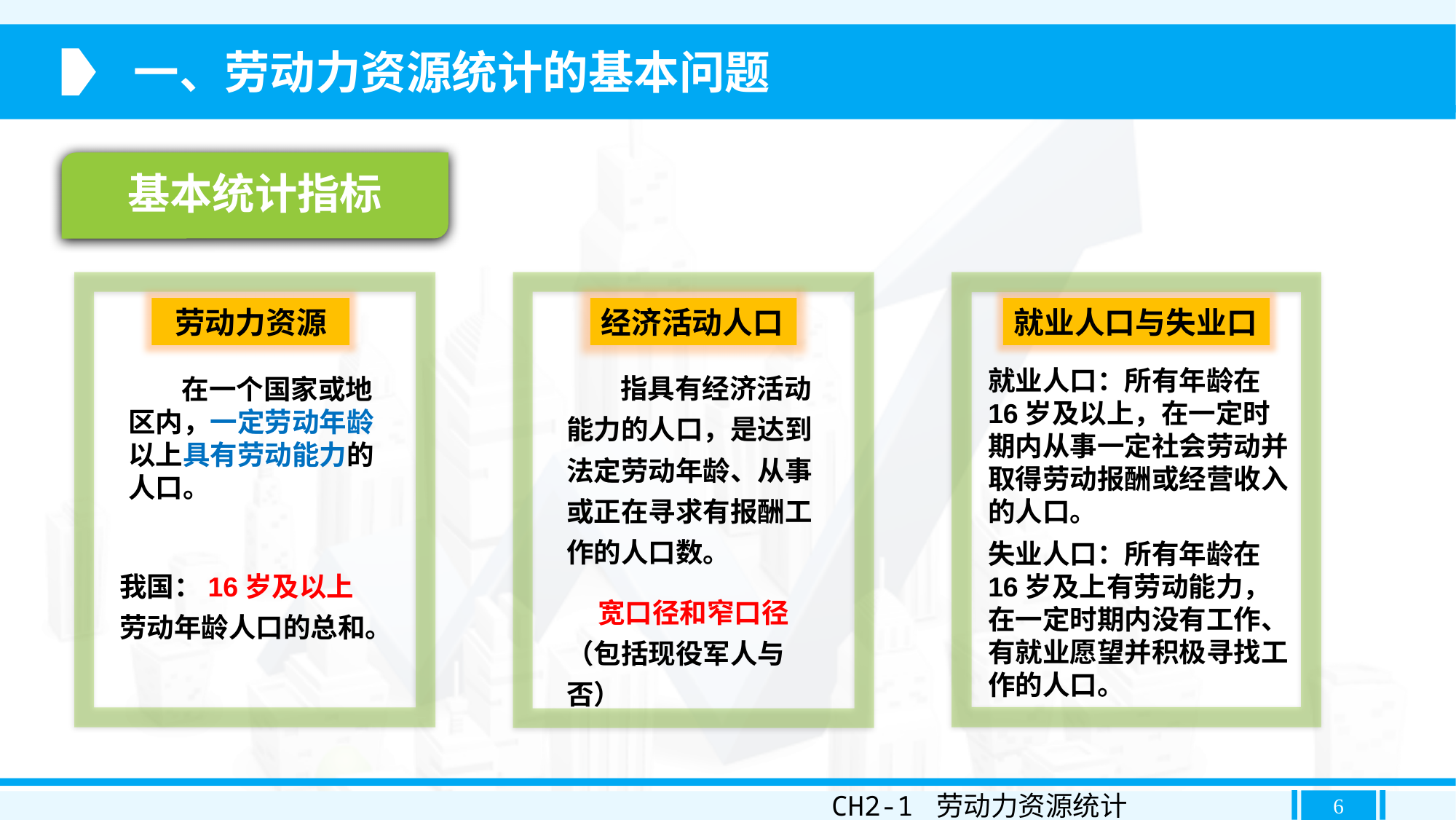

一、劳动力资源统计的基本问题

基本统计指标

劳动力资源
经济活动人口
就业人口与失业口
指具有经济活动能力的人口，是达到法定劳动年龄、从事或正在寻求有报酬工作的人口数。
就业人口：所有年龄在16岁及以上，在一定时期内从事一定社会劳动并取得劳动报酬或经营收入的人口。
失业人口：所有年龄在16岁及上有劳动能力，在一定时期内没有工作、有就业愿望并积极寻找工作的人口。
在一个国家或地区内，一定劳动年龄以上具有劳动能力的人口。
我国：16岁及以上劳动年龄人口的总和。
    宽口径和窄口径
（包括现役军人与否）
CH2-1 劳动力资源统计
6